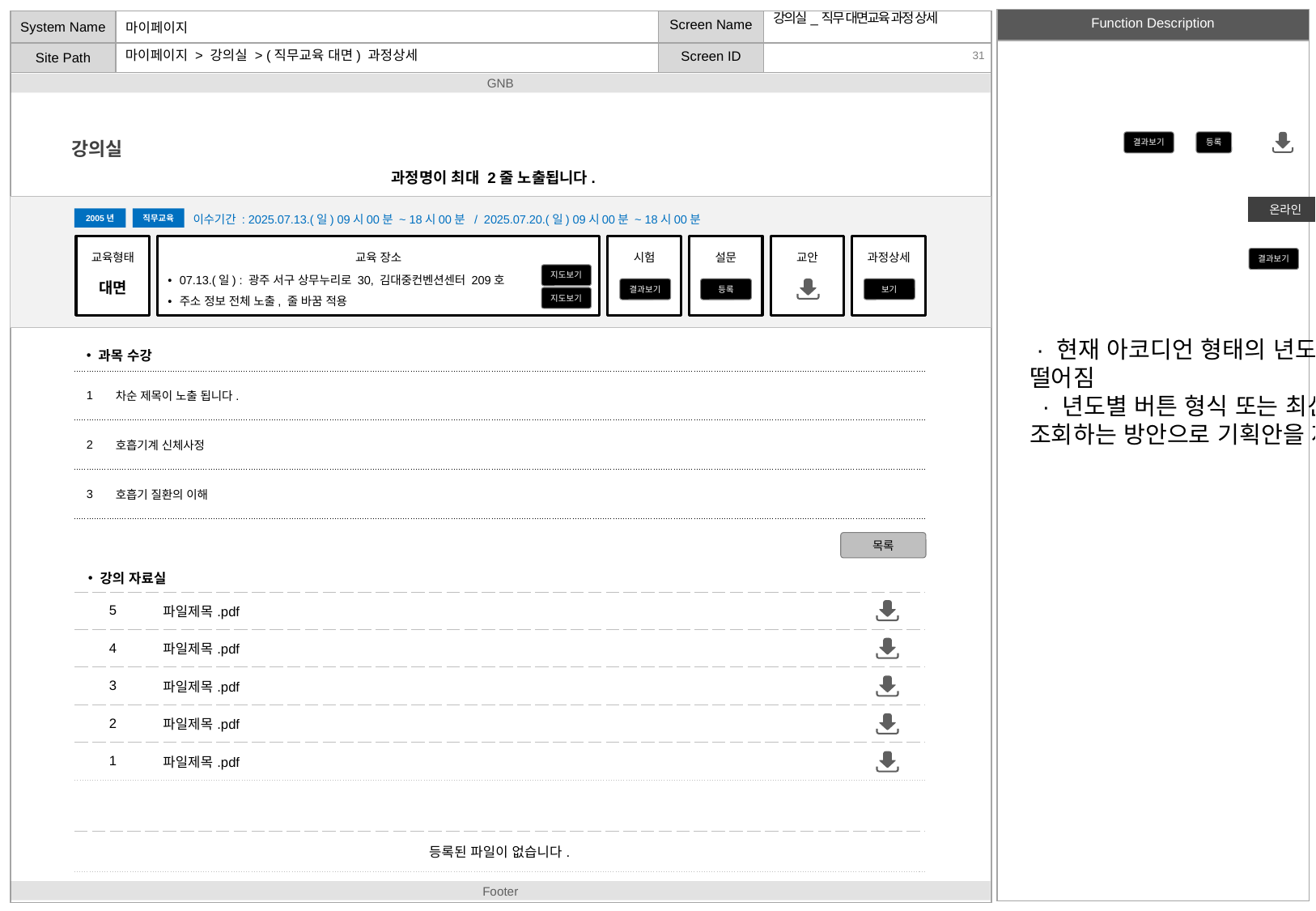

강의실_직무 대면교육 과정 상세

# 마이페이지 > 강의실 > (직무교육 대면) 과정상세
강의실
보기
결과보기
등록

과정명이 최대 2줄 노출됩니다.

온라인
이수기간 : 2025.07.13.(일) 09시00분 ~ 18시00분  /  2025.07.20.(일) 09시00분 ~ 18시00분
2005년
직무교육
교육형태

대면
교육 장소

시험
설문
교안
과정상세
결과보기
07.13.(일) : 광주 서구 상무누리로 30, 김대중컨벤션센터 209호
주소 정보 전체 노출, 줄 바꿈 적용
지도보기
보기
결과보기
등록

지도보기
 · 현재 아코디언 형태의 년도별로 추가되고 있어 가시성이 떨어짐
 · 년도별 버튼 형식 또는 최신 내용을 보여주고 선택박스를 통해 조회하는 방안으로 기획안을 제시하여 화면 컨펌 받기로 함
과목 수강
| 1 | 차순 제목이 노출 됩니다. |  |  |
| --- | --- | --- | --- |
| 2 | 호흡기계 신체사정 |  |  |
| 3 | 호흡기 질환의 이해 |  |  |
목록
강의 자료실
| 5 | 파일제목.pdf |  |
| --- | --- | --- |
| 4 | 파일제목.pdf |  |
| 3 | 파일제목.pdf |  |
| 2 | 파일제목.pdf |  |
| 1 | 파일제목.pdf |  |

| 등록된 파일이 없습니다. |
| --- |